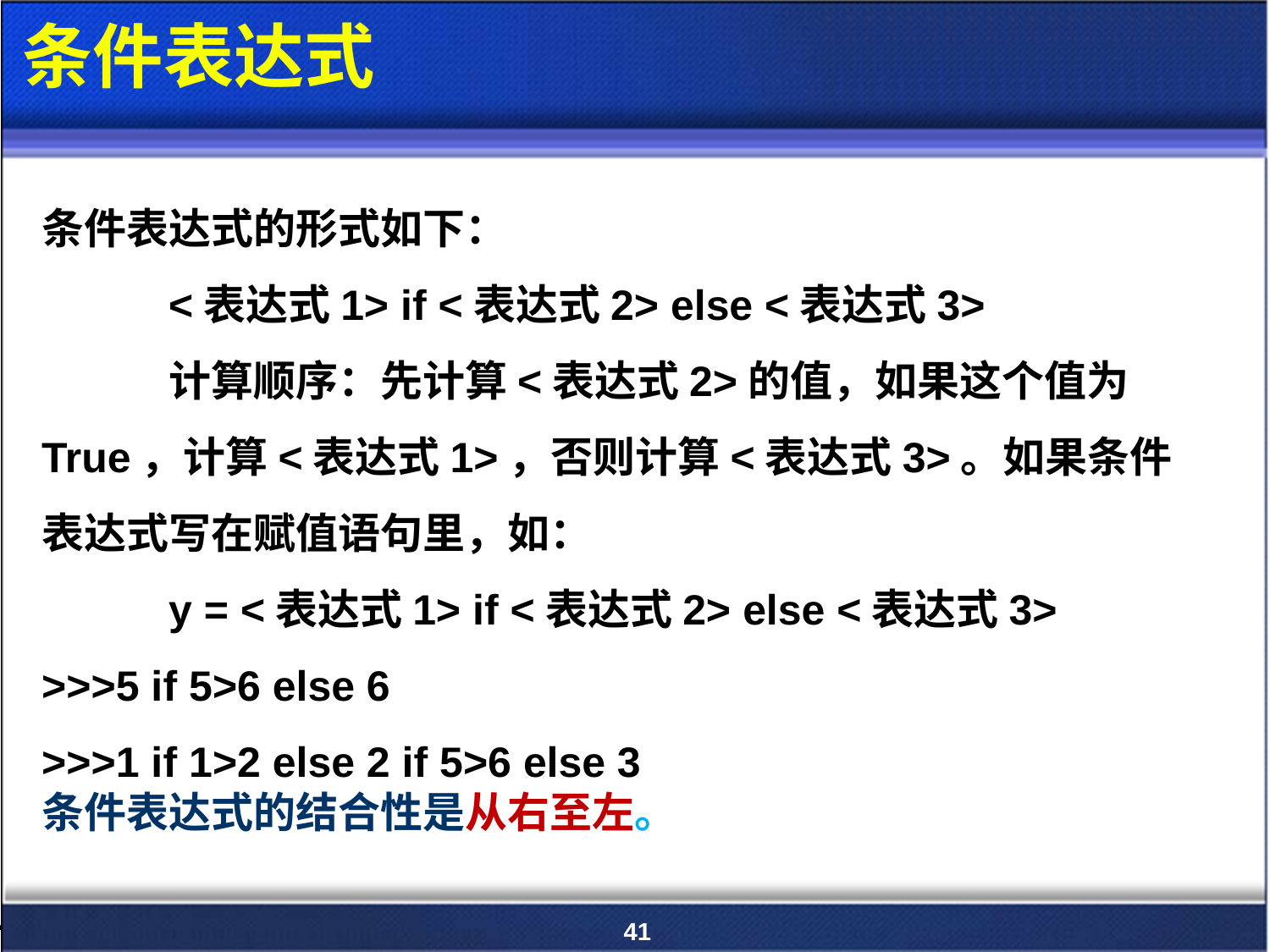

# 条件表达式
条件表达式的形式如下：
	<表达式1> if <表达式2> else <表达式3>
	计算顺序：先计算<表达式2>的值，如果这个值为True，计算<表达式1>，否则计算<表达式3>。如果条件表达式写在赋值语句里，如：
	y = <表达式1> if <表达式2> else <表达式3>
>>>5 if 5>6 else 6
>>>1 if 1>2 else 2 if 5>6 else 3
条件表达式的结合性是从右至左。
41